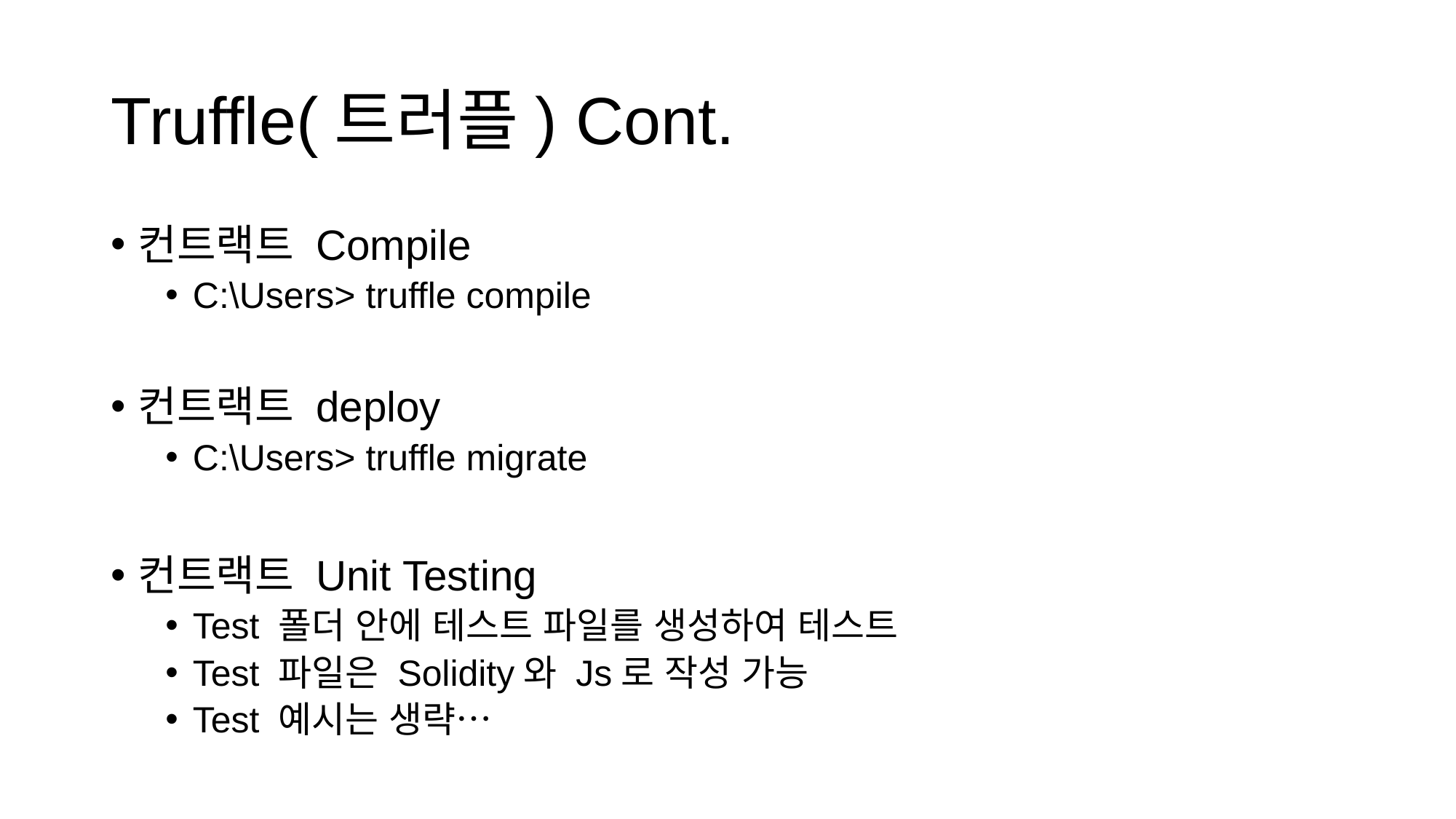

# Truffle(트러플) Cont.
컨트랙트 Compile
C:\Users> truffle compile

컨트랙트 deploy
C:\Users> truffle migrate

컨트랙트 Unit Testing
Test 폴더 안에 테스트 파일를 생성하여 테스트
Test 파일은 Solidity와 Js로 작성 가능
Test 예시는 생략…